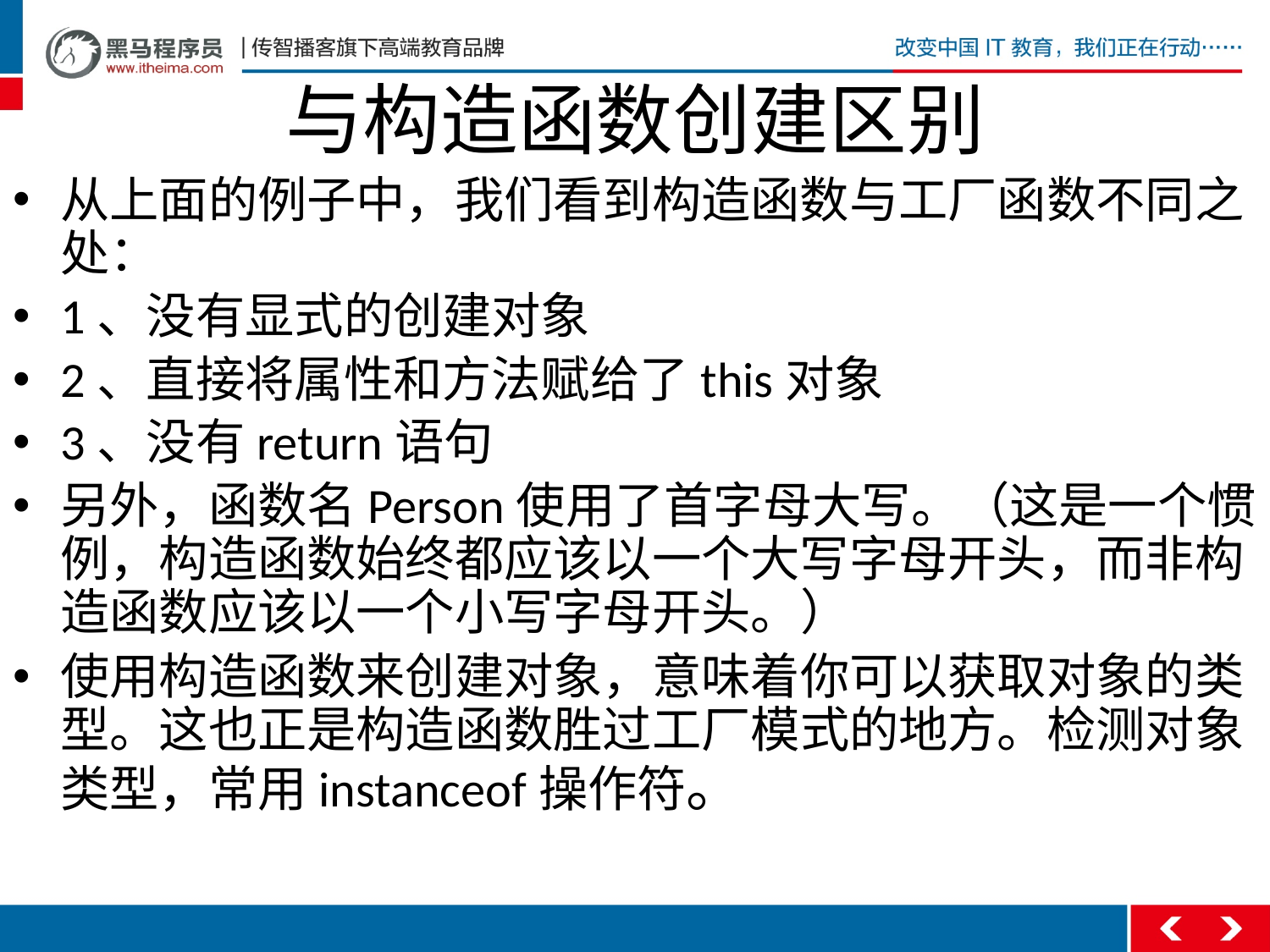

# 与构造函数创建区别
从上面的例子中，我们看到构造函数与工厂函数不同之处：
1、没有显式的创建对象
2、直接将属性和方法赋给了this对象
3、没有return语句
另外，函数名Person使用了首字母大写。（这是一个惯例，构造函数始终都应该以一个大写字母开头，而非构造函数应该以一个小写字母开头。）
使用构造函数来创建对象，意味着你可以获取对象的类型。这也正是构造函数胜过工厂模式的地方。检测对象类型，常用instanceof操作符。